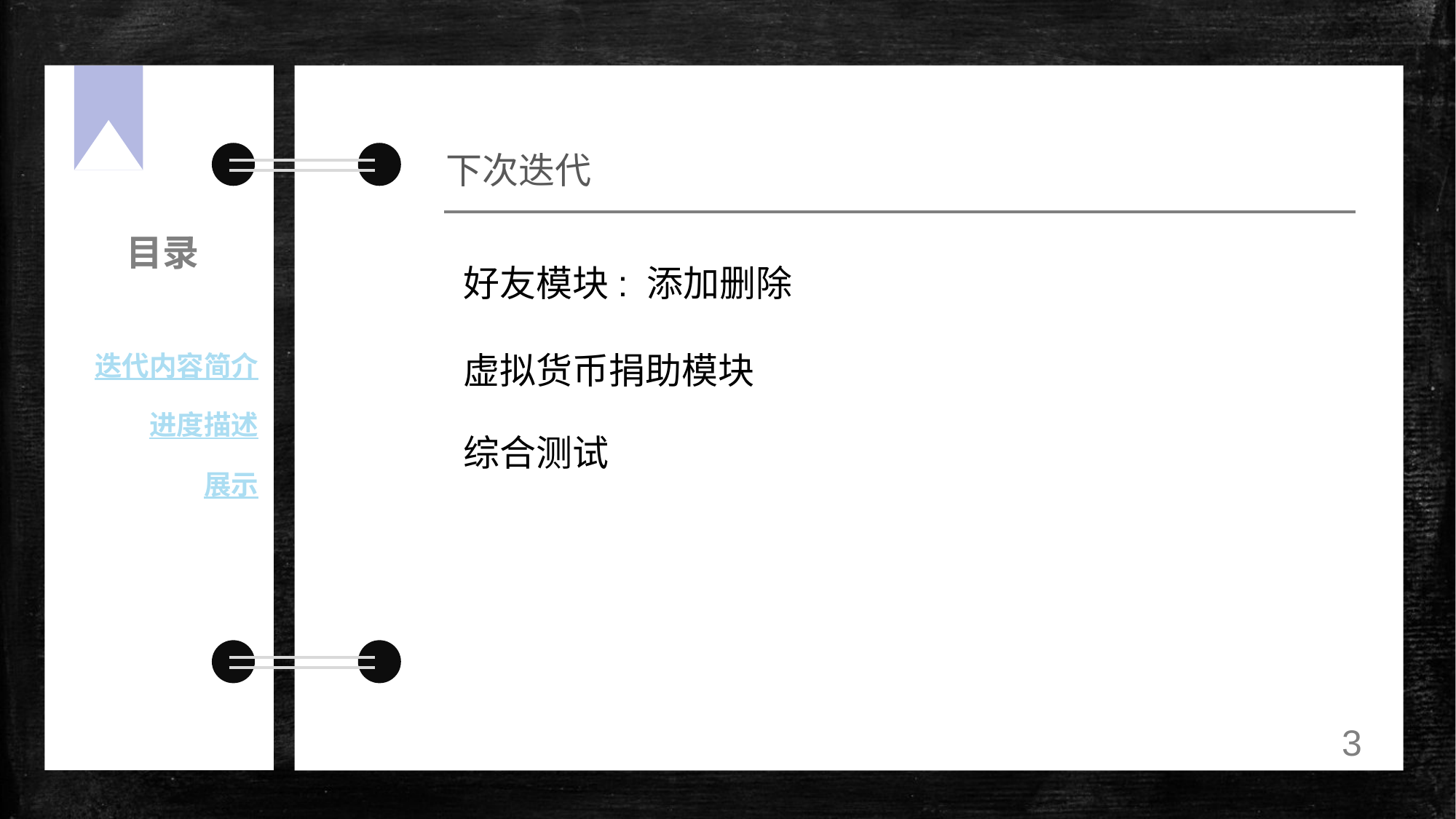

下次迭代
目录
好友模块: 添加删除

虚拟货币捐助模块

综合测试
迭代内容简介
进度描述
展示

3